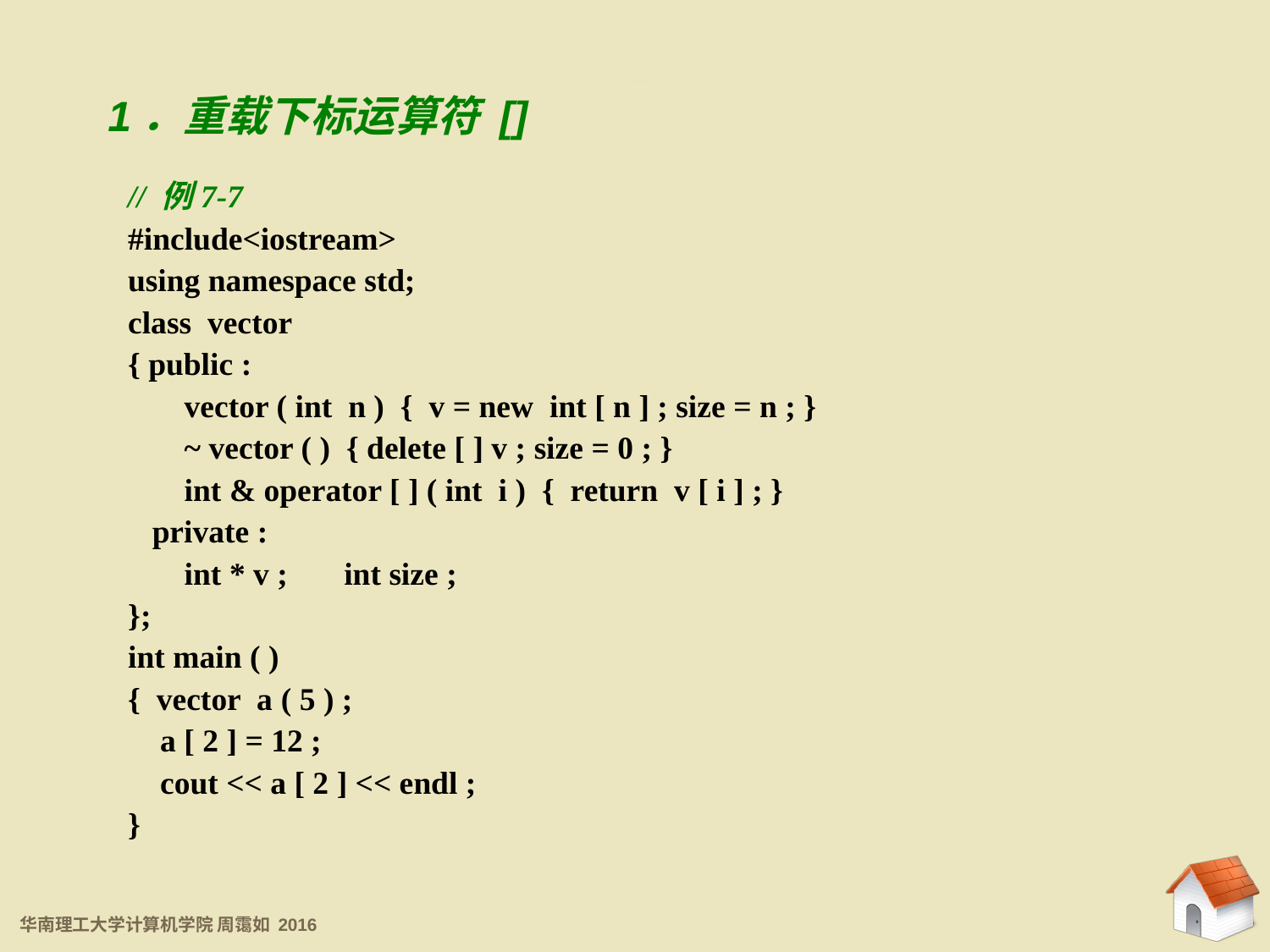

1．重载下标运算符 []
7.3.3  重载运算符[]和()
// 例7-7
#include<iostream>
using namespace std;
class  vector
{ public :
       vector ( int  n )  {  v = new  int [ n ] ; size = n ; }
       ~ vector ( )  { delete [ ] v ; size = 0 ; }
       int & operator [ ] ( int  i )  {  return  v [ i ] ; }
   private :
       int * v ;       int size ;
};
int main ( )
{  vector  a ( 5 ) ;
    a [ 2 ] = 12 ;
    cout << a [ 2 ] << endl ;
}